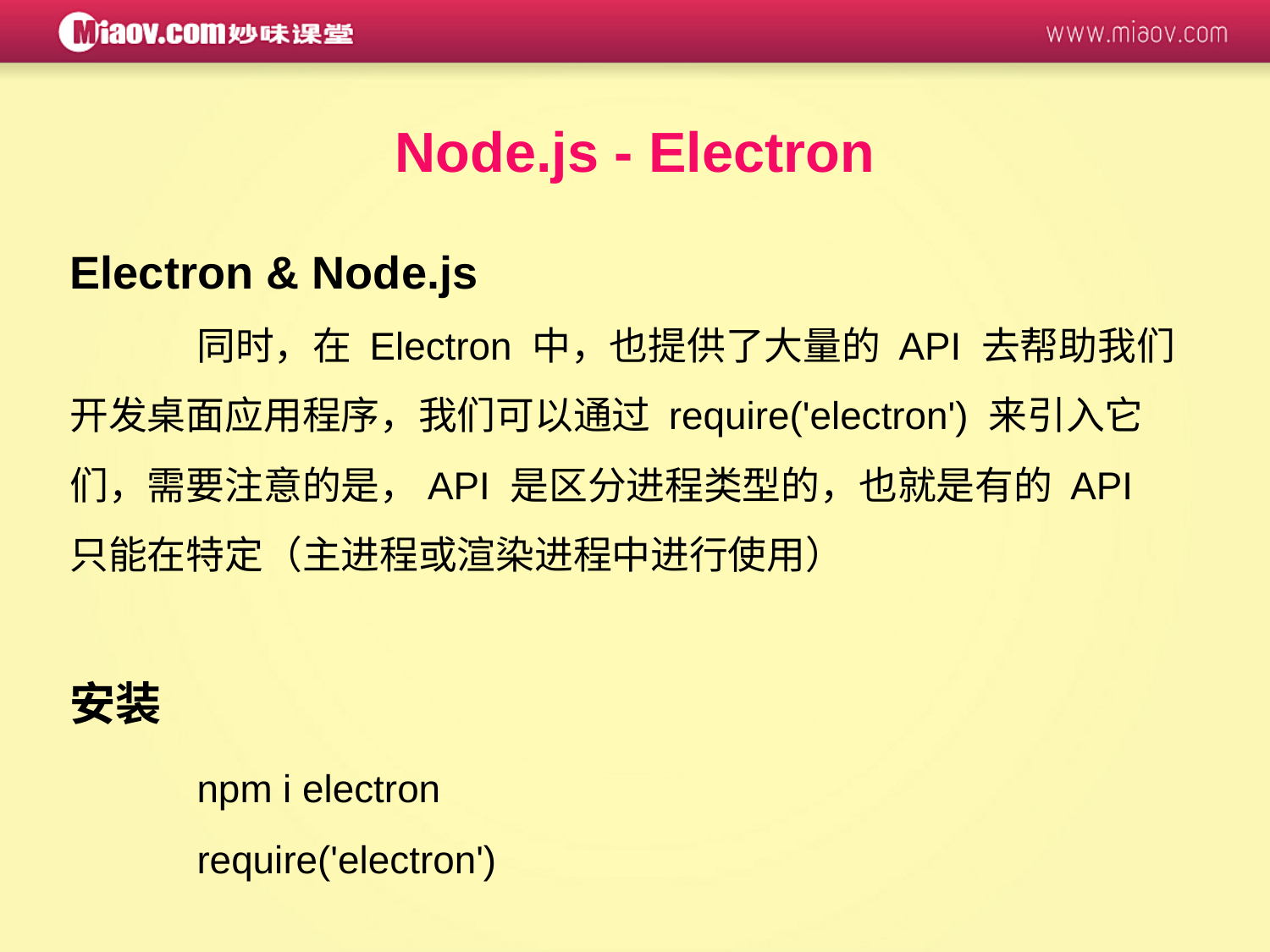

Node.js - Electron
Electron & Node.js
	同时，在 Electron 中，也提供了大量的 API 去帮助我们开发桌面应用程序，我们可以通过 require('electron') 来引入它们，需要注意的是，API 是区分进程类型的，也就是有的 API 只能在特定（主进程或渲染进程中进行使用）

安装
	npm i electron
	require('electron')